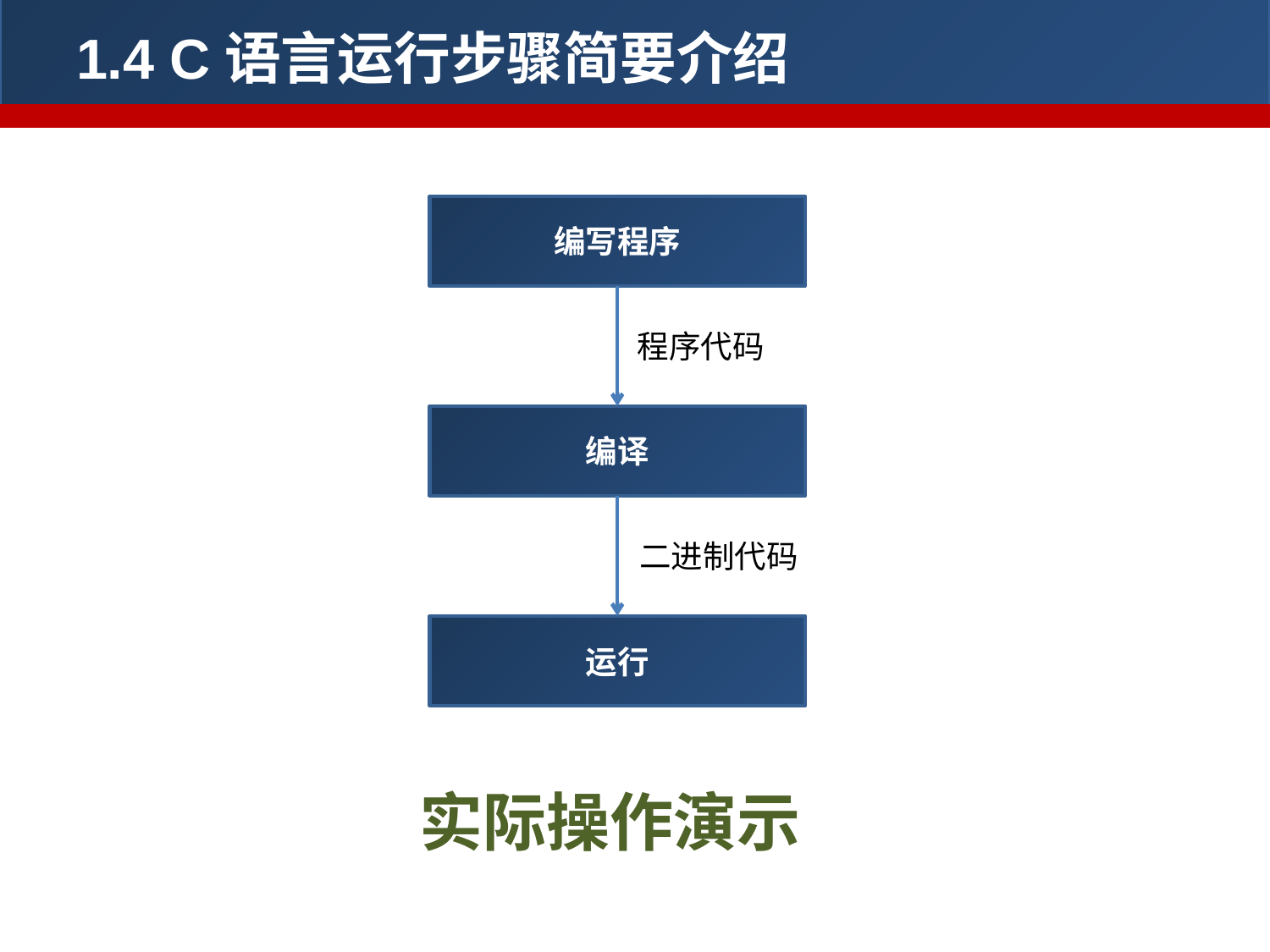

1.4 C语言运行步骤简要介绍
编写程序
程序代码
编译
二进制代码
运行
实际操作演示